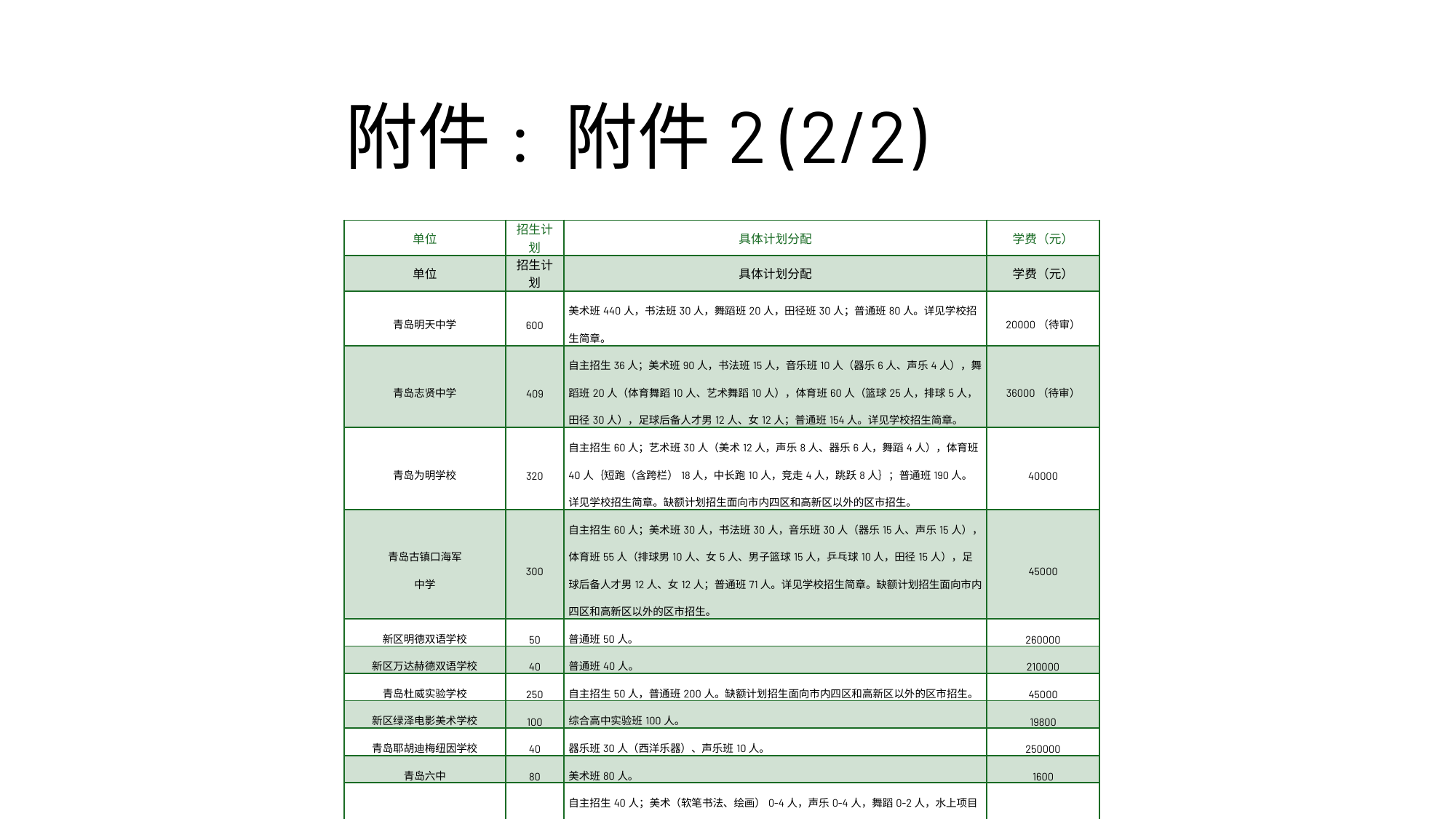

# 附件: 附件2 (2/2)
| 单位 | 招生计划 | 具体计划分配 | 学费（元） |
| --- | --- | --- | --- |
| 单位 | 招生计划 | 具体计划分配 | 学费（元） |
| 青岛明天中学 | 600 | 美术班440人，书法班30人，舞蹈班20人，田径班30人；普通班80人。详见学校招生简章。 | 20000（待审） |
| 青岛志贤中学 | 409 | 自主招生36人；美术班90人，书法班15人，音乐班10人（器乐6人、声乐4人），舞蹈班20人（体育舞蹈10人、艺术舞蹈10人），体育班60人（篮球25人，排球5人，田径30人），足球后备人才男12人、女12人；普通班154人。详见学校招生简章。 | 36000（待审） |
| 青岛为明学校 | 320 | 自主招生60人；艺术班30人（美术12人，声乐8人、器乐6人，舞蹈4人），体育班40人｛短跑（含跨栏）18人，中长跑10人，竞走4人，跳跃8人｝；普通班190人。详见学校招生简章。缺额计划招生面向市内四区和高新区以外的区市招生。 | 40000 |
| 青岛古镇口海军 中学 | 300 | 自主招生60人；美术班30人，书法班30人，音乐班30人（器乐15人、声乐15人），体育班55人（排球男10人、女5人、男子篮球15人，乒乓球10人，田径15人），足球后备人才男12人、女12人；普通班71人。详见学校招生简章。缺额计划招生面向市内四区和高新区以外的区市招生。 | 45000 |
| 新区明德双语学校 | 50 | 普通班50人。 | 260000 |
| 新区万达赫德双语学校 | 40 | 普通班40人。 | 210000 |
| 青岛杜威实验学校 | 250 | 自主招生50人，普通班200人。缺额计划招生面向市内四区和高新区以外的区市招生。 | 45000 |
| 新区绿泽电影美术学校 | 100 | 综合高中实验班100人。 | 19800 |
| 青岛耶胡迪梅纽因学校 | 40 | 器乐班30人（西洋乐器）、声乐班10人。 | 250000 |
| 青岛六中 | 80 | 美术班80人。 | 1600 |
| 青岛九中 | 100 | 自主招生40人；美术（软笔书法、绘画）0-4人，声乐0-4人，舞蹈0-2人，水上项目（帆船）0-2人，球类项目（棒垒球、手球、橄榄球）0-8人；普通班40人。详见学校招生简章。 | 2080 |
| 青岛通济实验学校 | 100 | 普通班100人，民办学校，位于即墨区。 | 26000 |